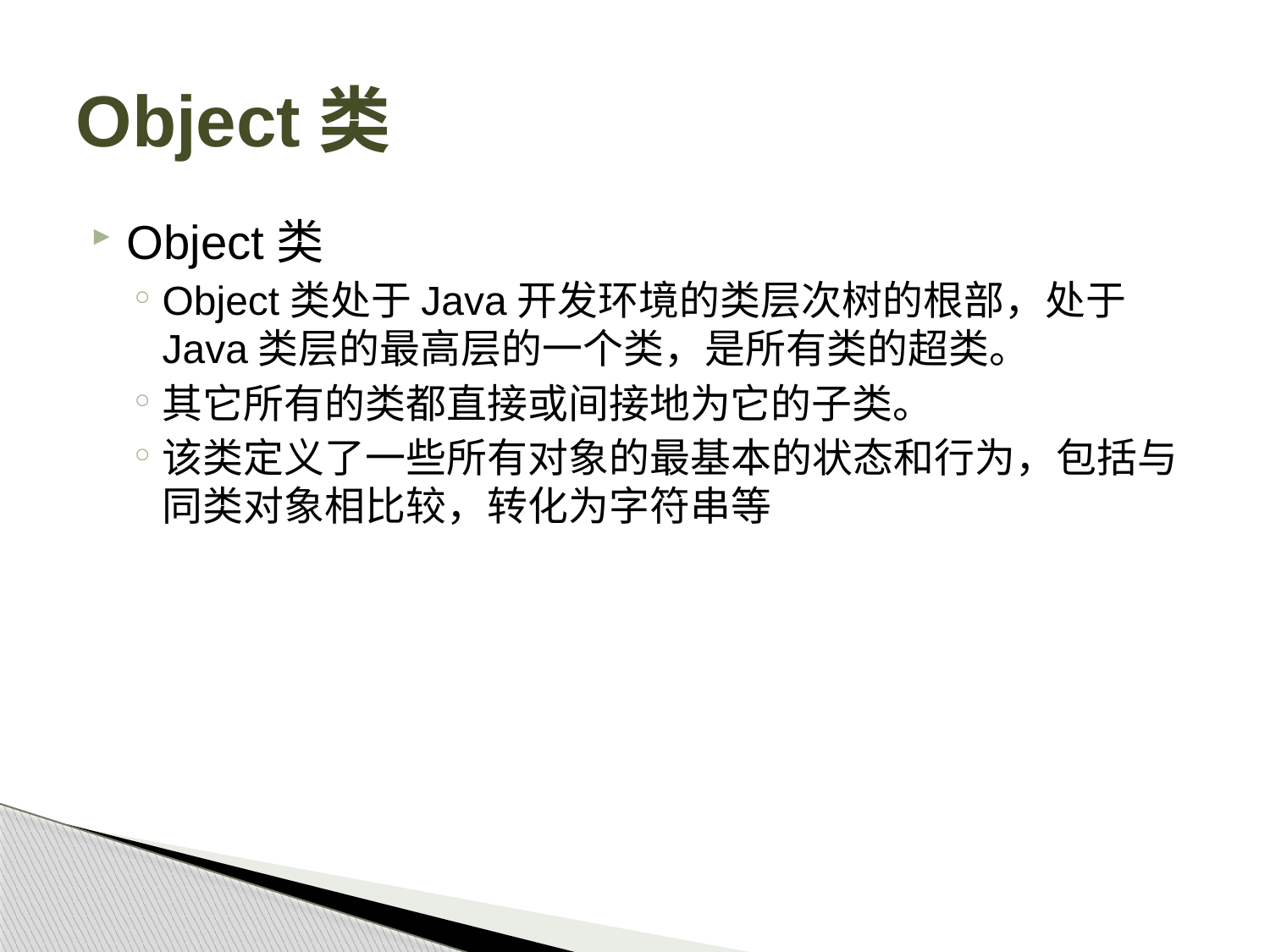

# Object类
Object类
Object类处于Java开发环境的类层次树的根部，处于Java类层的最高层的一个类，是所有类的超类。
其它所有的类都直接或间接地为它的子类。
该类定义了一些所有对象的最基本的状态和行为，包括与同类对象相比较，转化为字符串等